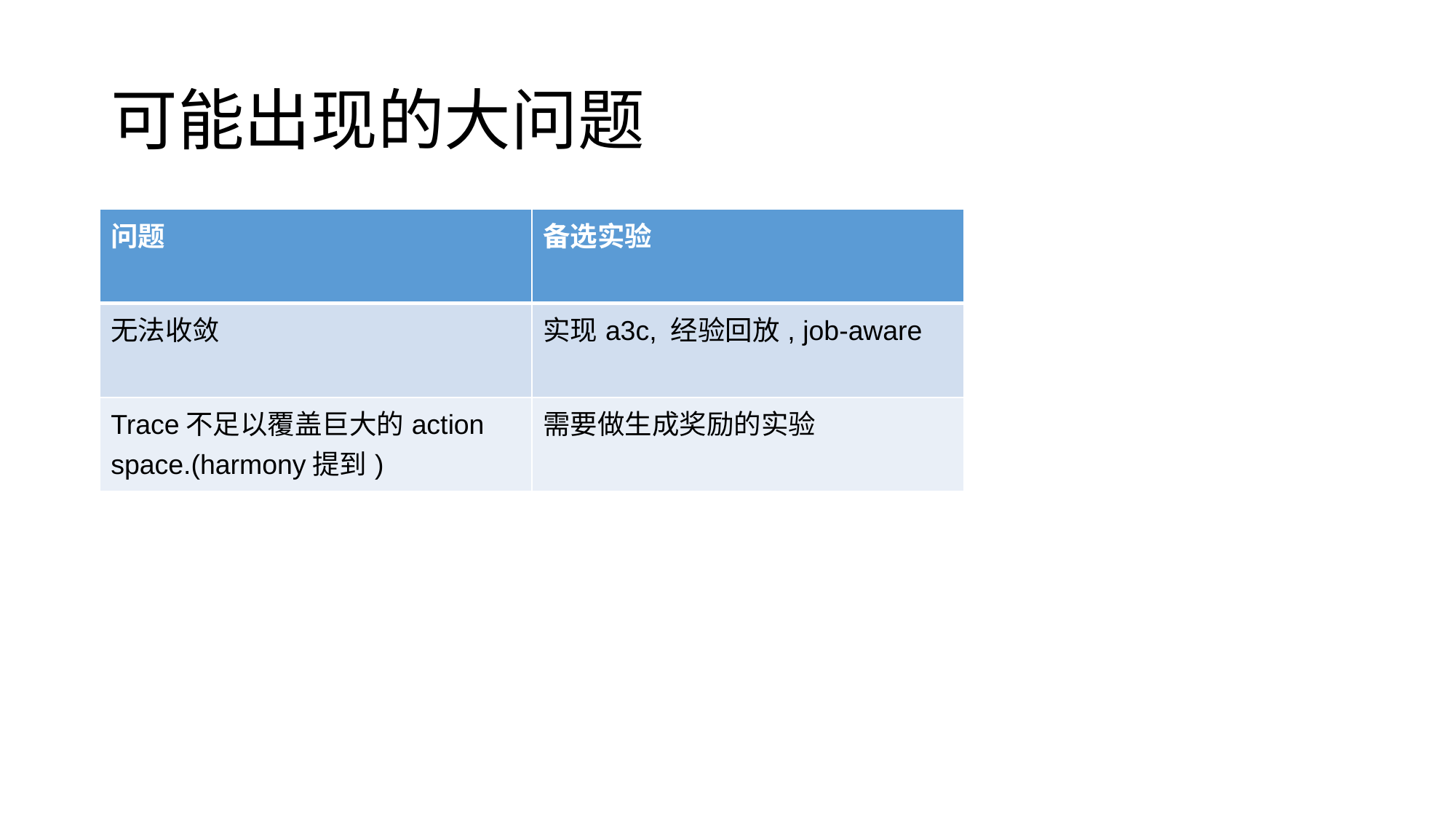

# 可能出现的大问题
| 问题 | 备选实验 |
| --- | --- |
| 无法收敛 | 实现a3c, 经验回放, job-aware |
| Trace不足以覆盖巨大的action space.(harmony提到) | 需要做生成奖励的实验 |